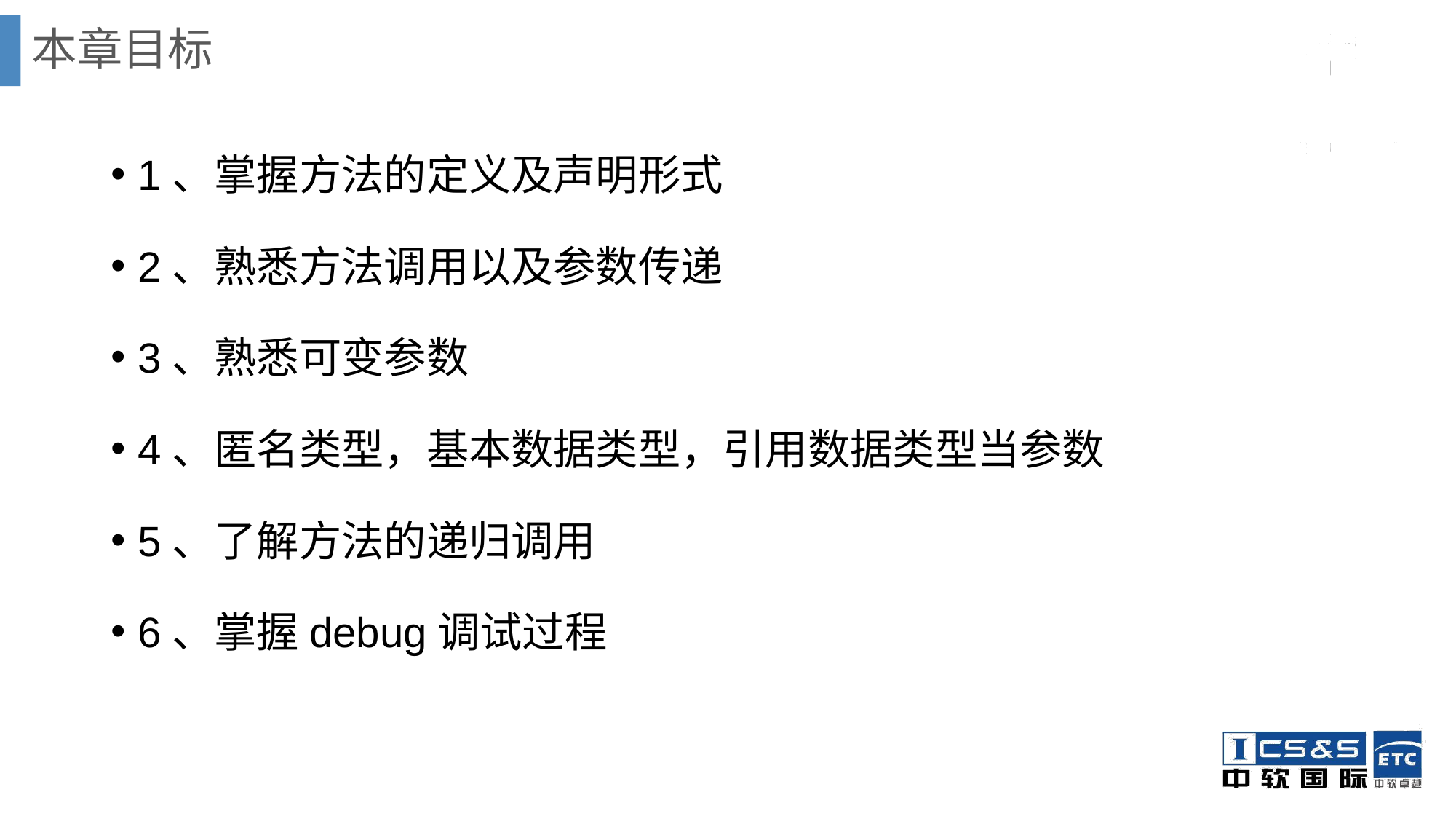

# 本章目标
1、掌握方法的定义及声明形式
2、熟悉方法调用以及参数传递
3、熟悉可变参数
4、匿名类型，基本数据类型，引用数据类型当参数
5、了解方法的递归调用
6、掌握debug调试过程